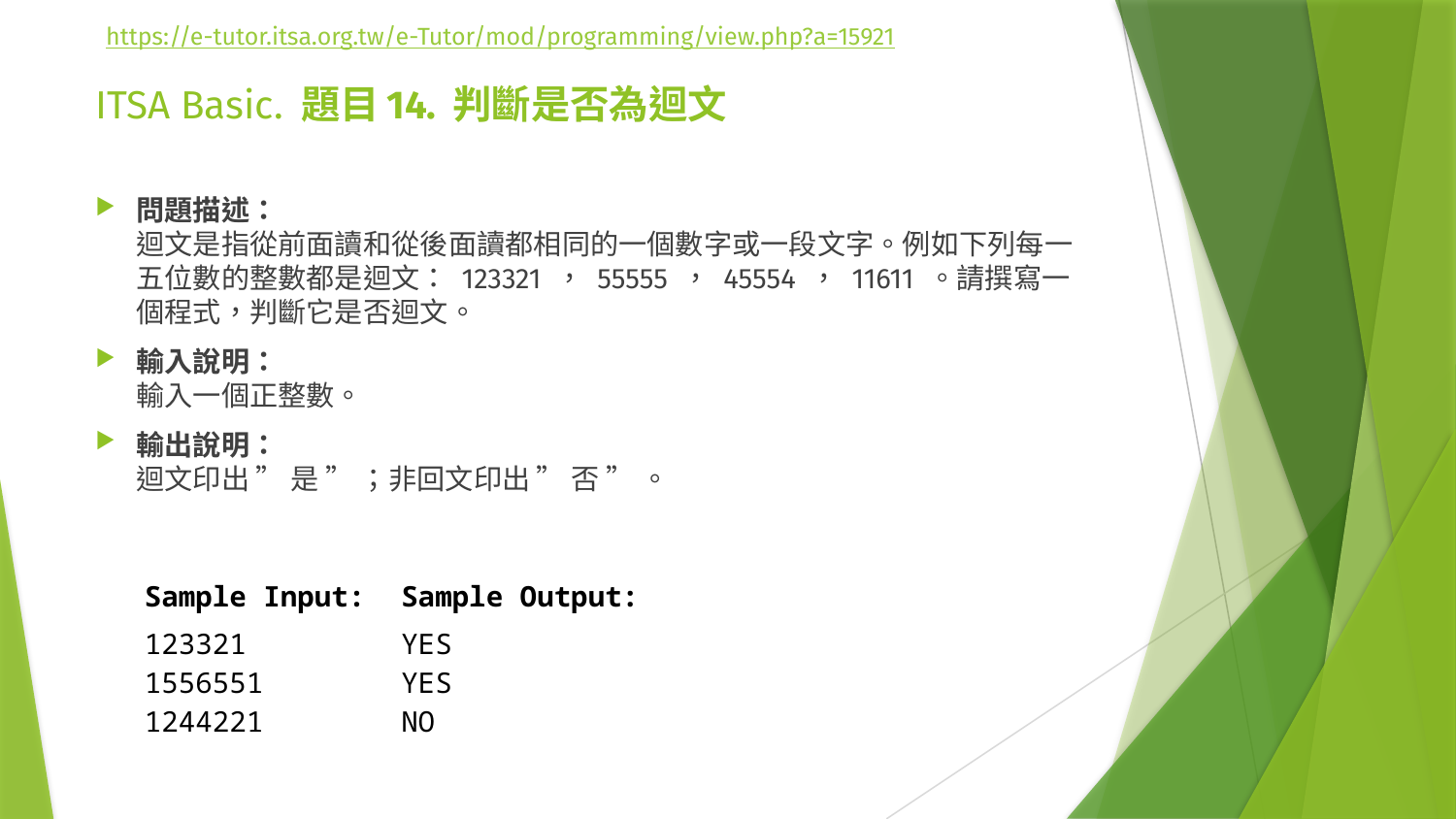

https://e-tutor.itsa.org.tw/e-Tutor/mod/programming/view.php?a=15921
# ITSA Basic. 題目14. 判斷是否為迴文
問題描述：
迴文是指從前面讀和從後面讀都相同的一個數字或一段文字。例如下列每一五位數的整數都是迴文： 123321 ， 55555 ， 45554 ， 11611 。請撰寫一個程式，判斷它是否迴文。
輸入說明：
輸入一個正整數。
輸出說明：
迴文印出 ” 是 ” ；非回文印出 ” 否 ” 。
| Sample Input: | Sample Output: |
| --- | --- |
| 123321 1556551 1244221 | YES YES NO |